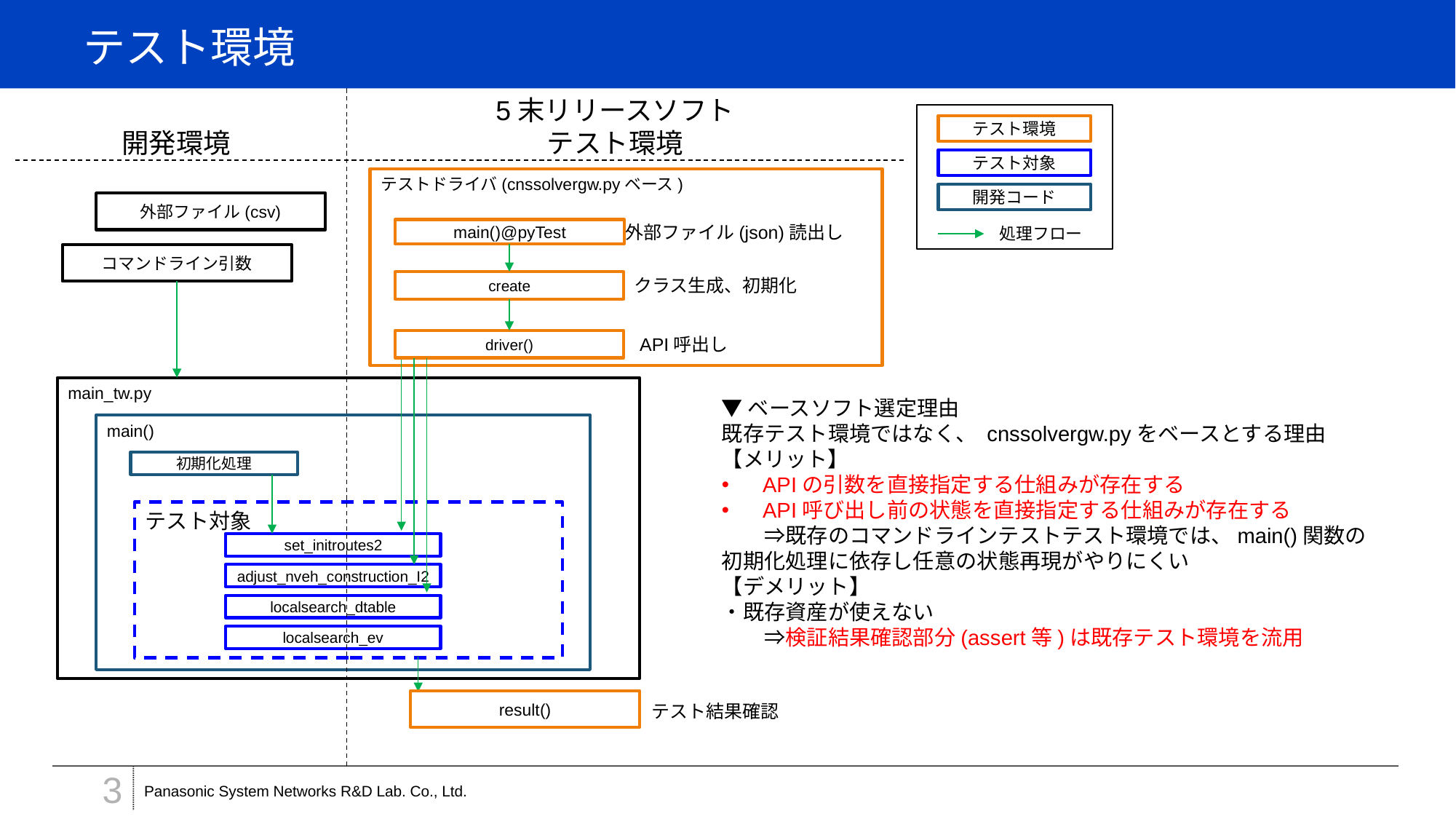

# テスト環境
5末リリースソフト
テスト環境

テスト環境
テスト対象
開発コード
処理フロー
開発環境
テストドライバ(cnssolvergw.pyベース)
外部ファイル(csv)
外部ファイル(json)読出し
main()@pyTest
コマンドライン引数
クラス生成、初期化
create
API呼出し
driver()
main_tw.py
▼ベースソフト選定理由
既存テスト環境ではなく、 cnssolvergw.pyをベースとする理由
【メリット】
APIの引数を直接指定する仕組みが存在する
API呼び出し前の状態を直接指定する仕組みが存在する
　　⇒既存のコマンドラインテストテスト環境では、main()関数の初期化処理に依存し任意の状態再現がやりにくい
【デメリット】
・既存資産が使えない
　　⇒検証結果確認部分(assert等)は既存テスト環境を流用
main()
初期化処理
テスト対象
set_initroutes2
adjust_nveh_construction_I2
localsearch_dtable
localsearch_ev
result()
テスト結果確認
3